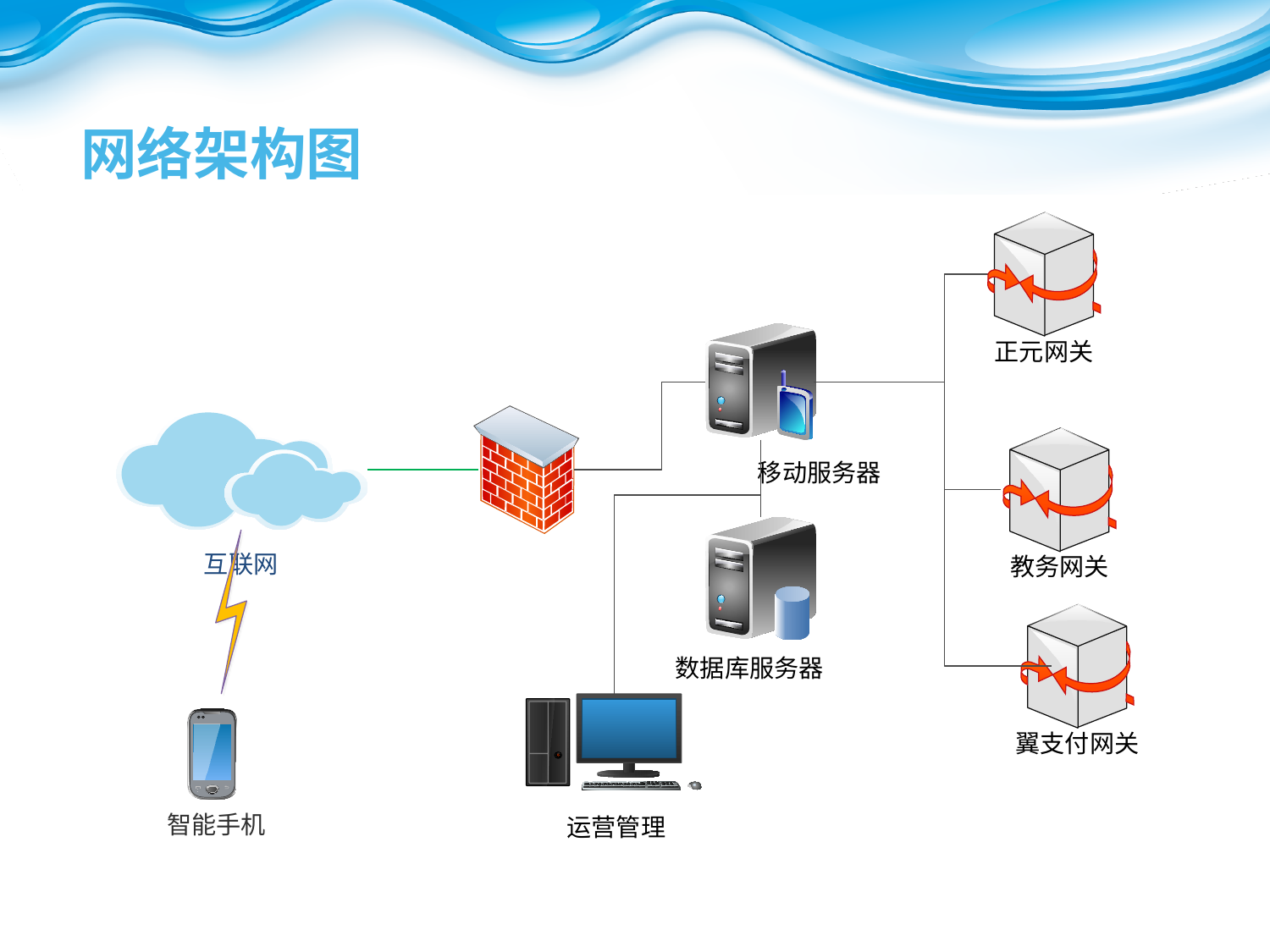

# 网络架构图

正元网关

移动服务器

互联网

教务网关

数据库服务器

翼支付网关

运营管理

智能手机